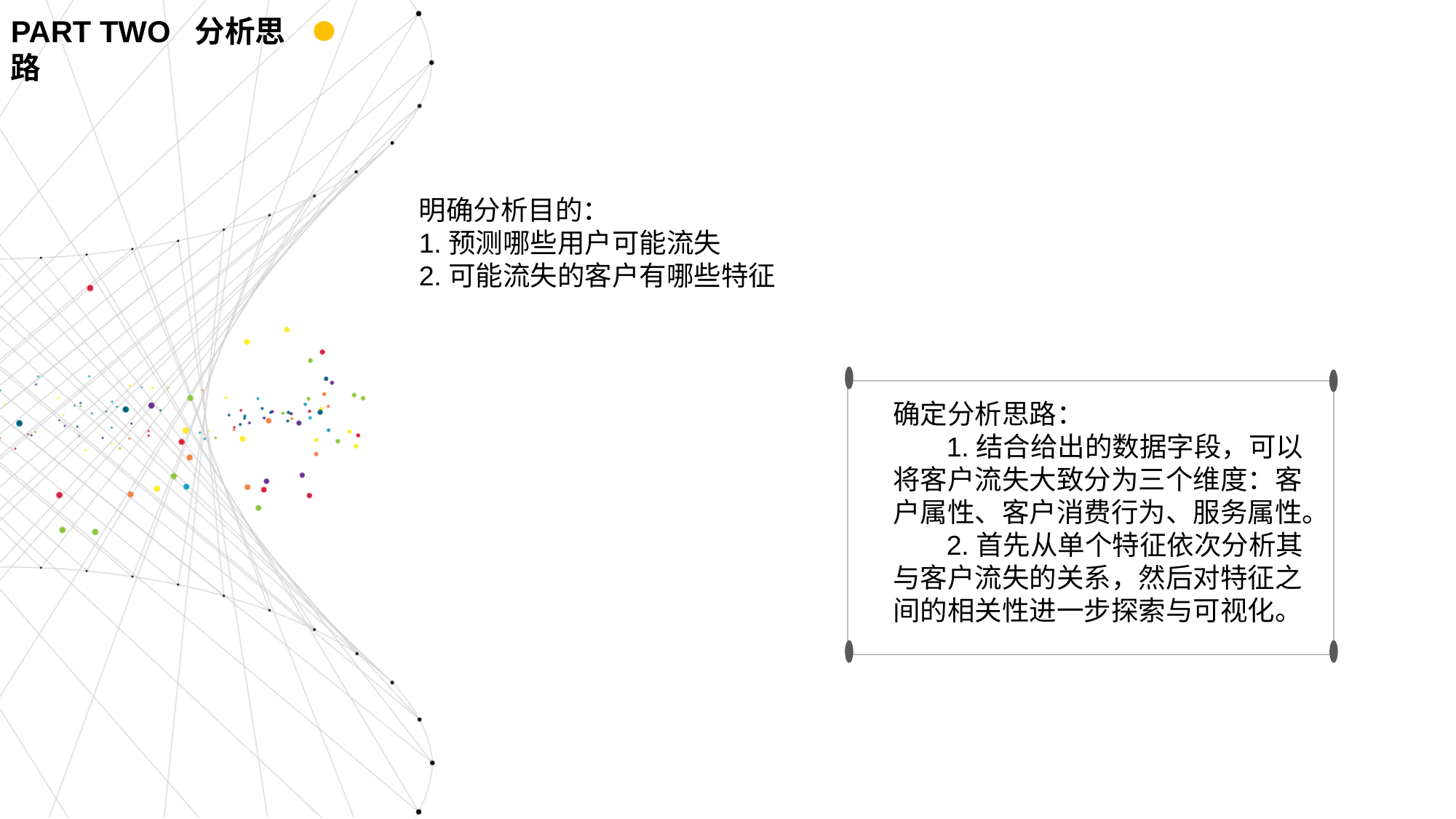

PART TWO  分析思路

明确分析目的：
1.预测哪些用户可能流失
2.可能流失的客户有哪些特征

确定分析思路：
       1.结合给出的数据字段，可以将客户流失大致分为三个维度：客户属性、客户消费行为、服务属性。
       2.首先从单个特征依次分析其与客户流失的关系，然后对特征之间的相关性进一步探索与可视化。